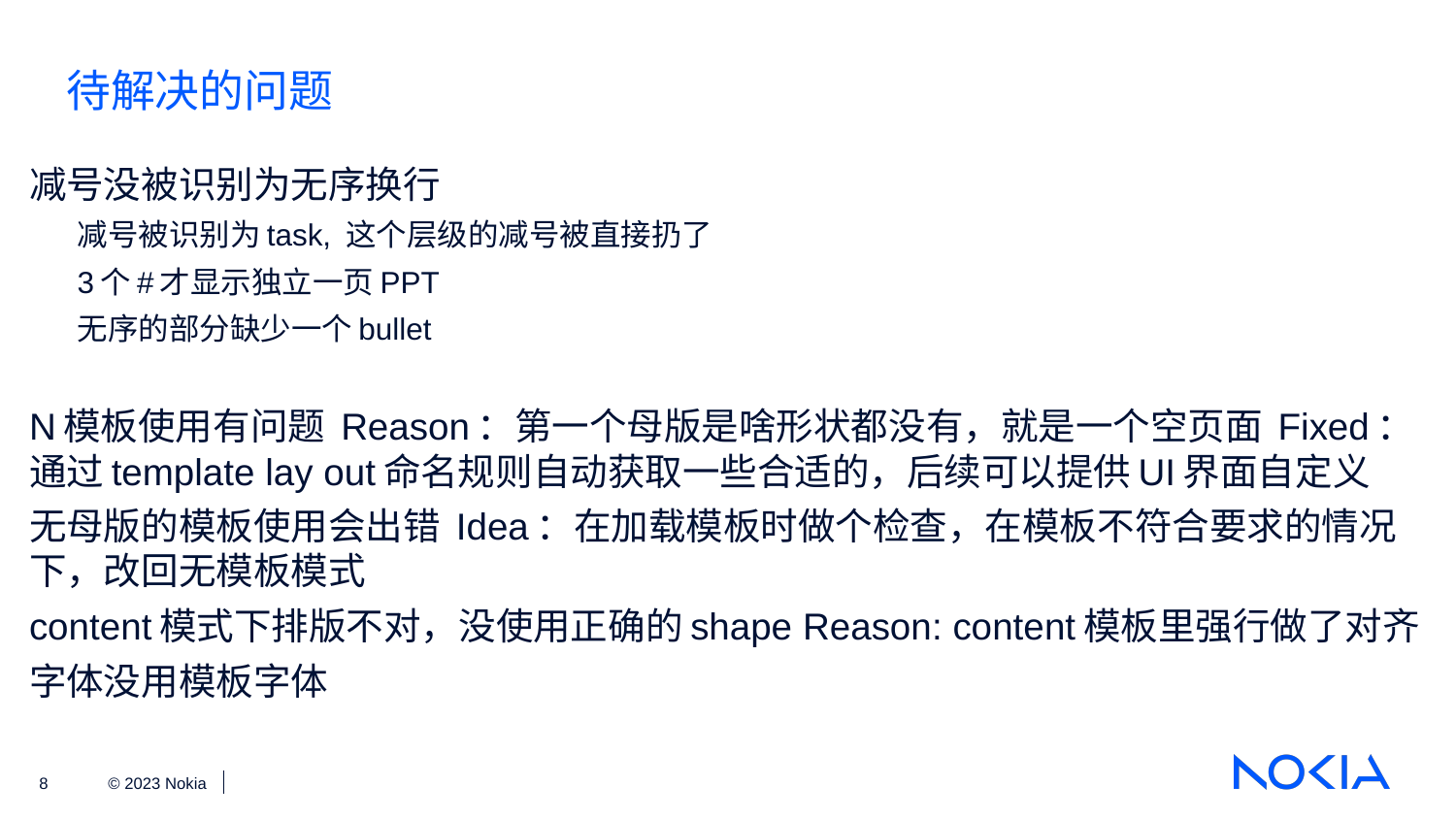

待解决的问题

减号没被识别为无序换行
减号被识别为task, 这个层级的减号被直接扔了
3个#才显示独立一页PPT
无序的部分缺少一个bullet

N模板使用有问题 Reason：第一个母版是啥形状都没有，就是一个空页面 Fixed：通过template lay out命名规则自动获取一些合适的，后续可以提供UI界面自定义
无母版的模板使用会出错 Idea：在加载模板时做个检查，在模板不符合要求的情况下，改回无模板模式
content模式下排版不对，没使用正确的shape Reason: content模板里强行做了对齐
字体没用模板字体